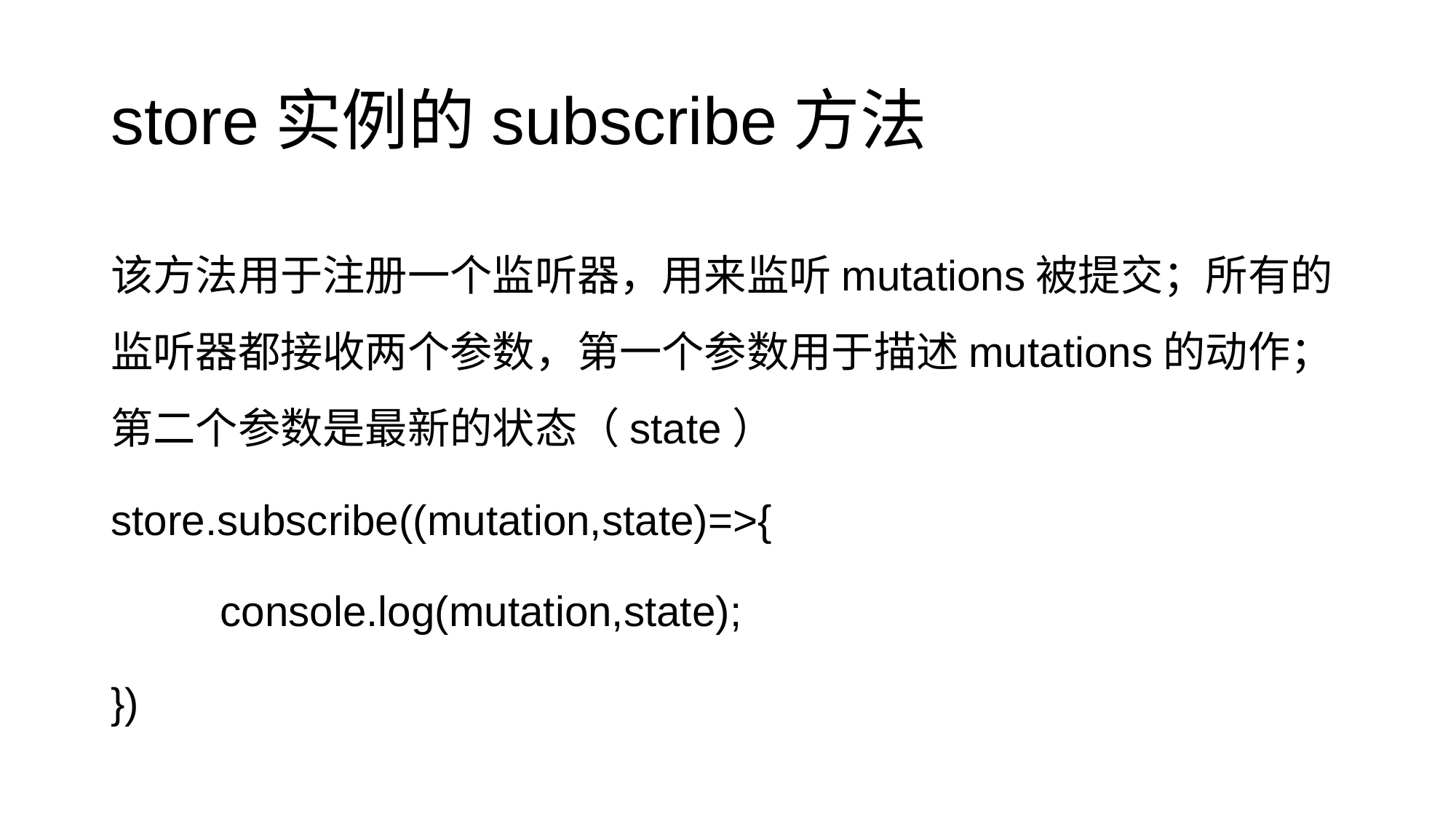

# store实例的subscribe方法
该方法用于注册一个监听器，用来监听mutations被提交；所有的监听器都接收两个参数，第一个参数用于描述mutations的动作；第二个参数是最新的状态（state）
store.subscribe((mutation,state)=>{
	console.log(mutation,state);
})